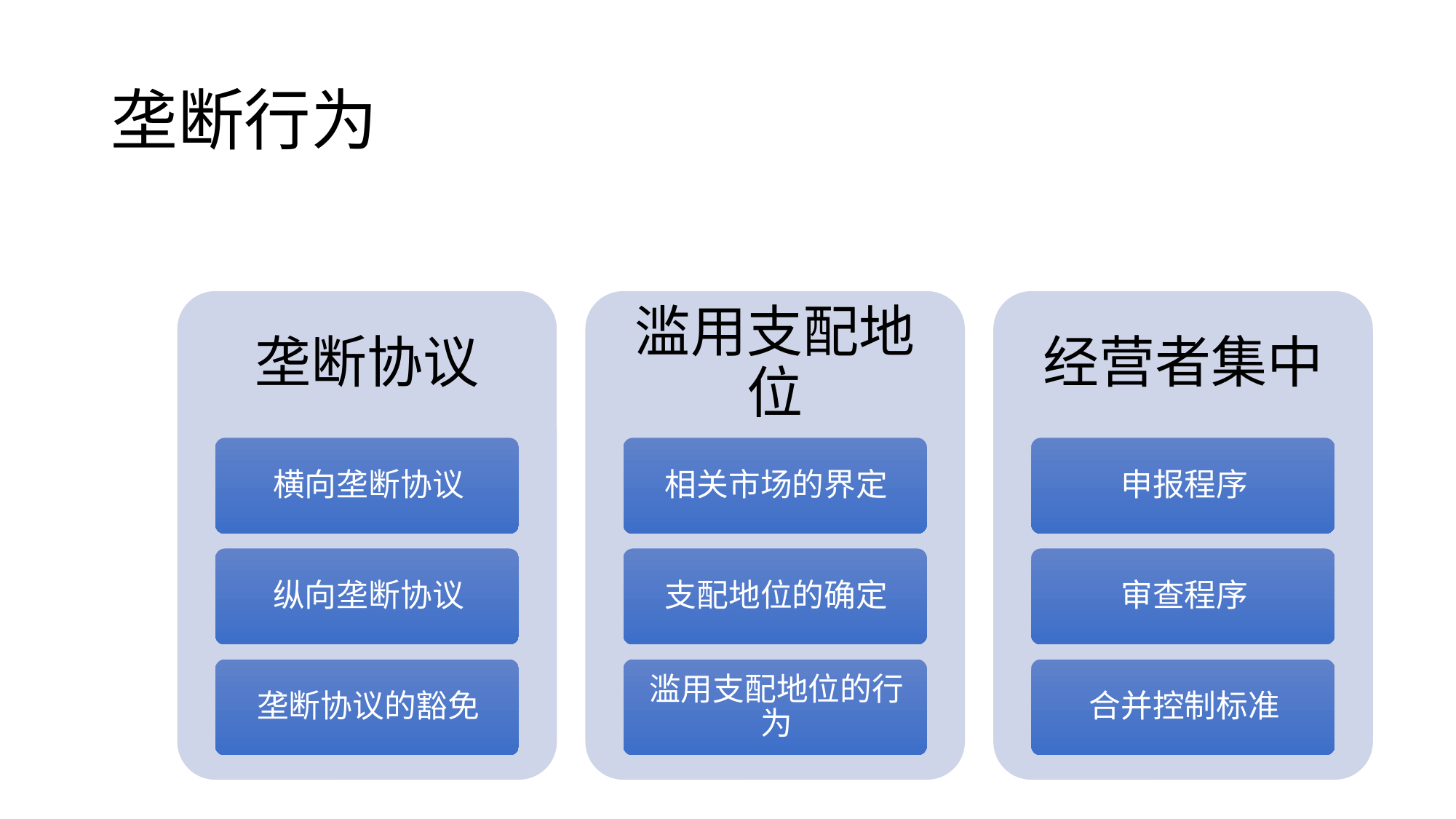

# 垄断行为
垄断协议
横向垄断协议
纵向垄断协议
垄断协议的豁免
滥用支配地位
相关市场的界定
支配地位的确定
滥用支配地位的行为
经营者集中
申报程序
审查程序
合并控制标准